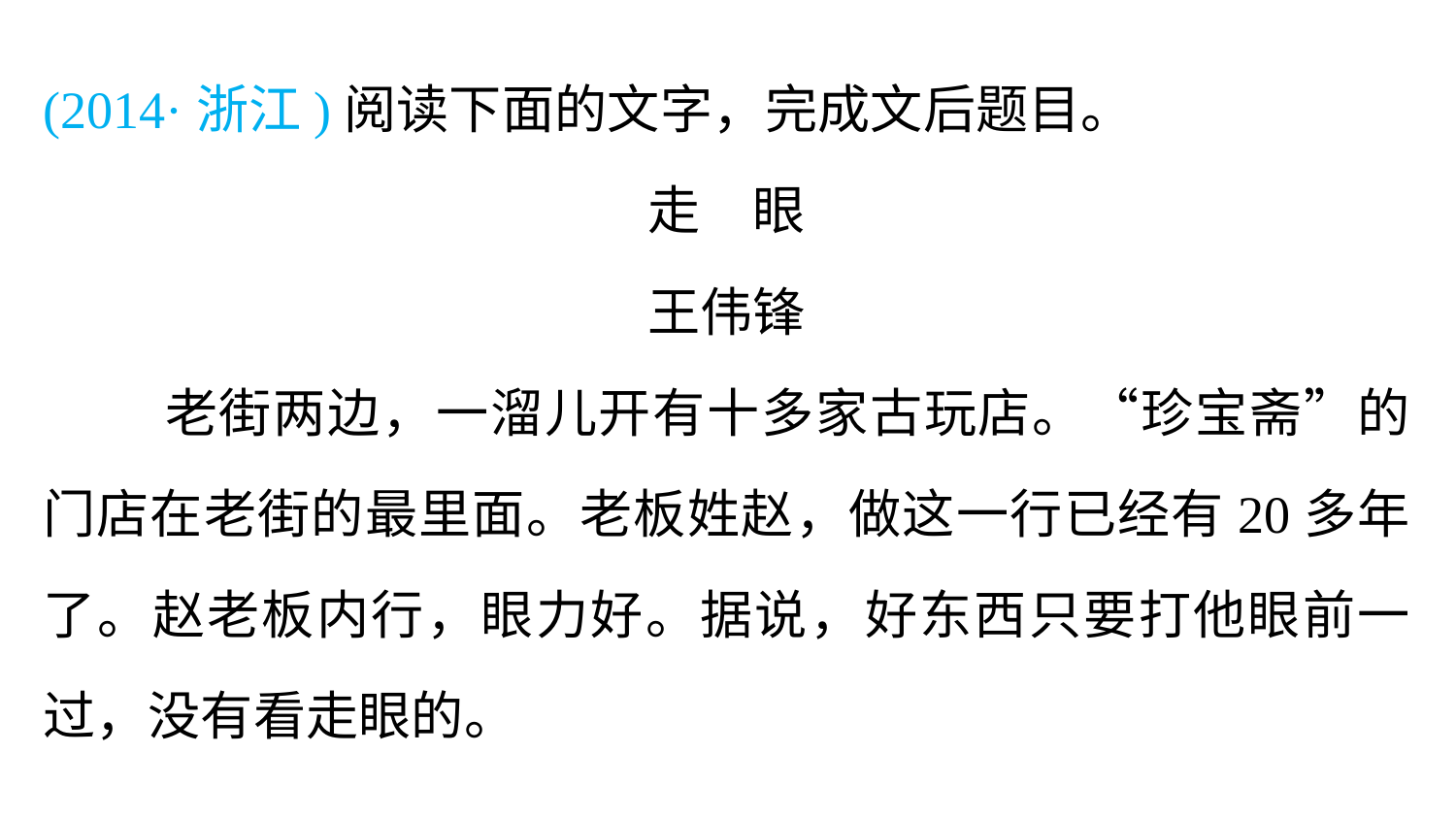

(2014·浙江)阅读下面的文字，完成文后题目。
走　眼
王伟锋
        老街两边，一溜儿开有十多家古玩店。“珍宝斋”的门店在老街的最里面。老板姓赵，做这一行已经有20多年了。赵老板内行，眼力好。据说，好东西只要打他眼前一过，没有看走眼的。